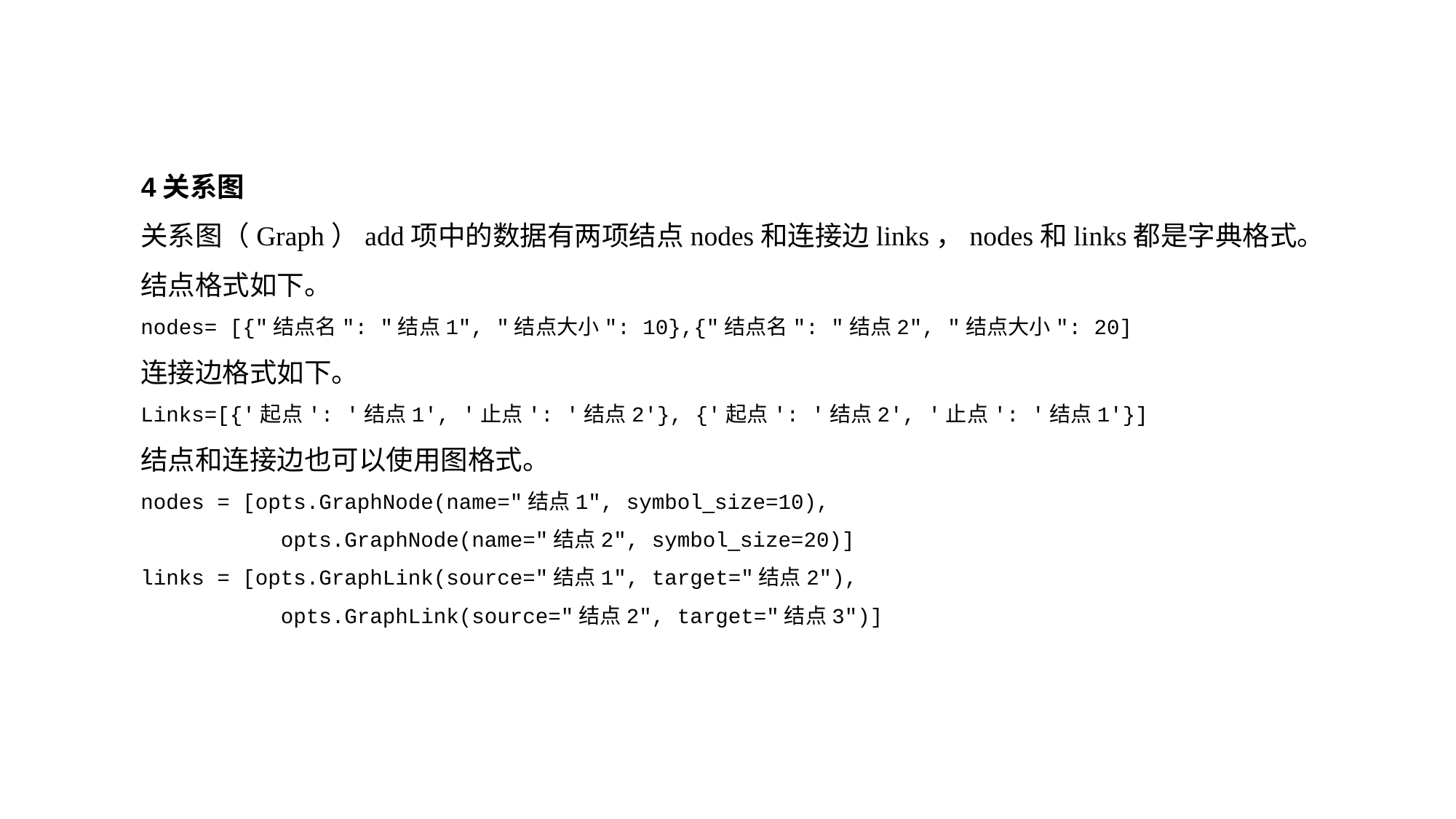

4关系图
关系图（Graph）add项中的数据有两项结点nodes和连接边links，nodes和links都是字典格式。
结点格式如下。
nodes= [{"结点名": "结点1", "结点大小": 10},{"结点名": "结点2", "结点大小": 20]
连接边格式如下。
Links=[{'起点': '结点1', '止点': '结点2'}, {'起点': '结点2', '止点': '结点1'}]
结点和连接边也可以使用图格式。
nodes = [opts.GraphNode(name="结点1", symbol_size=10),
           opts.GraphNode(name="结点2", symbol_size=20)]
links = [opts.GraphLink(source="结点1", target="结点2"),
           opts.GraphLink(source="结点2", target="结点3")]